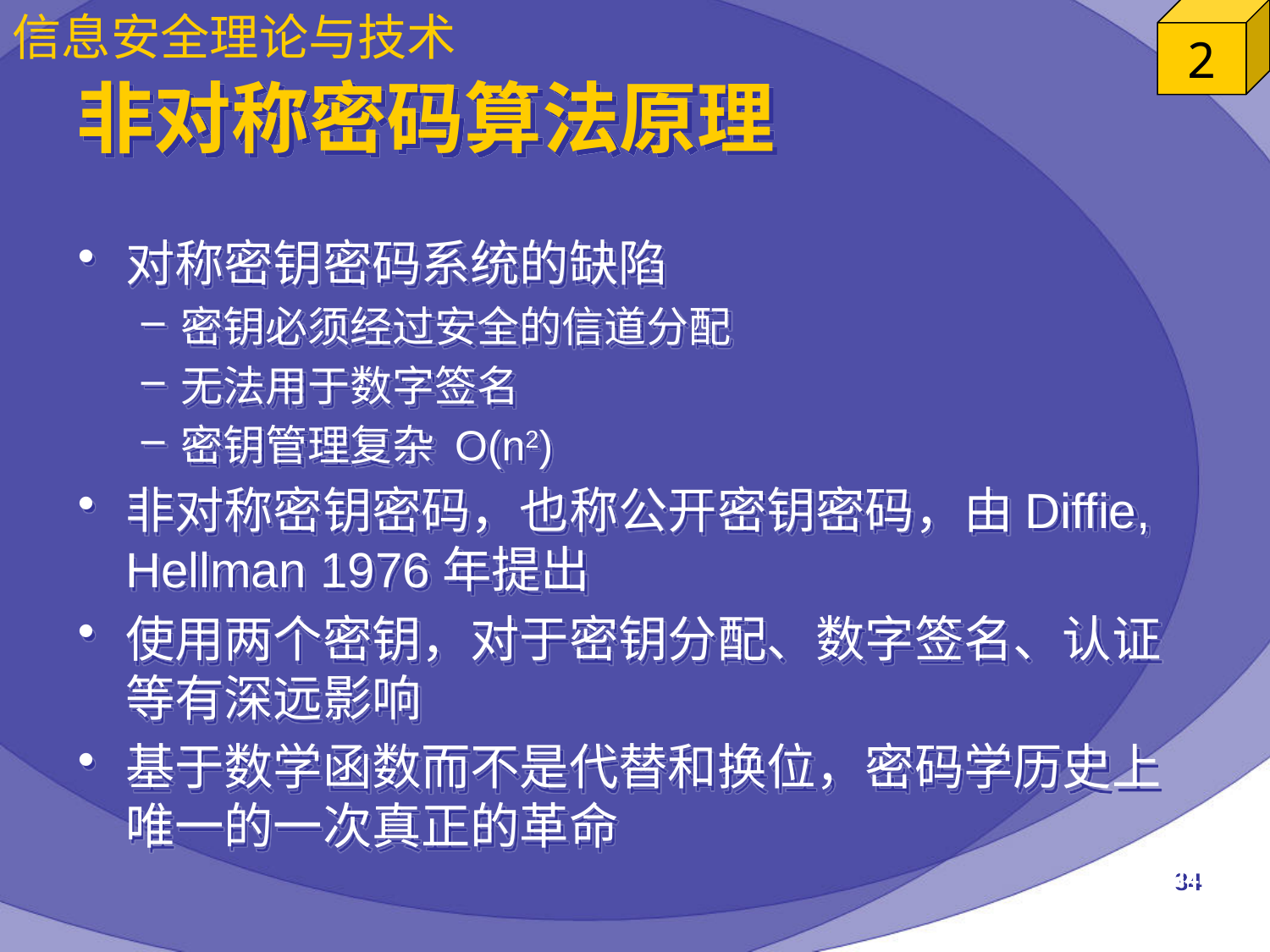

# 非对称密码算法原理
对称密钥密码系统的缺陷
密钥必须经过安全的信道分配
无法用于数字签名
密钥管理复杂 O(n2)
非对称密钥密码，也称公开密钥密码，由Diffie, Hellman 1976年提出
使用两个密钥，对于密钥分配、数字签名、认证等有深远影响
基于数学函数而不是代替和换位，密码学历史上唯一的一次真正的革命
34